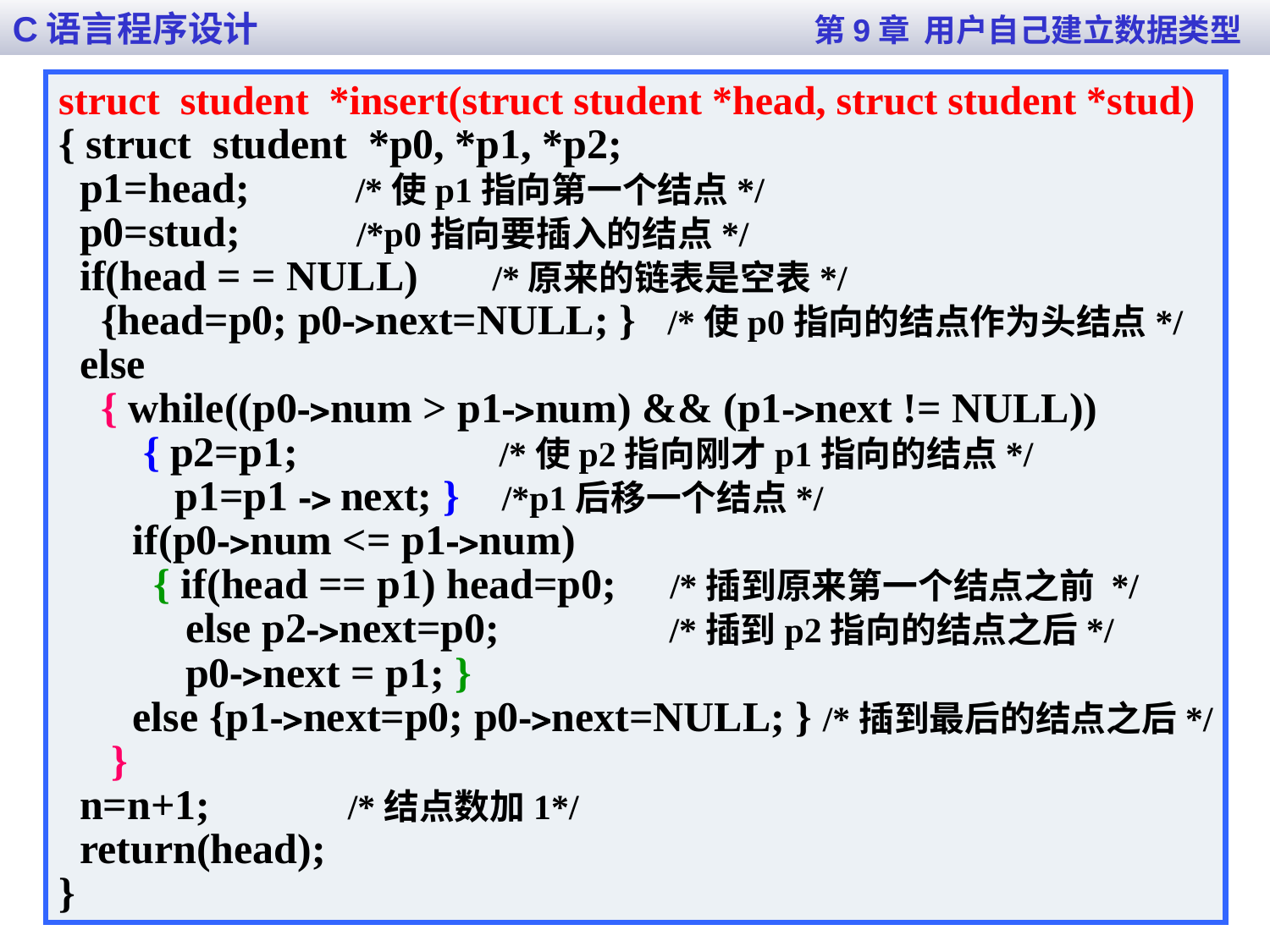

C语言程序设计                                                                     第9章  用户自己建立数据类型
struct  student  *insert(struct student *head, struct student *stud)
{ struct  student  *p0, *p1, *p2;
  p1=head;          /*使p1指向第一个结点*/
  p0=stud;           /*p0指向要插入的结点*/
  if(head = = NULL)       /*原来的链表是空表*/
    {head=p0; p0−>next=NULL; }   /*使p0指向的结点作为头结点*/
  else
    { while((p0−>num > p1−>num) && (p1−>next != NULL))
        { p2=p1;                   /*使p2指向刚才p1指向的结点*/
           p1=p1 −> next; }    /*p1后移一个结点*/
       if(p0−>num <= p1−>num)
         { if(head == p1) head=p0;     /*插到原来第一个结点之前 */
            else p2−>next=p0;                /*插到p2指向的结点之后*/
            p0−>next = p1; }
       else {p1−>next=p0; p0−>next=NULL; } /*插到最后的结点之后*/
     }
  n=n+1;             /*结点数加1*/
  return(head);
}